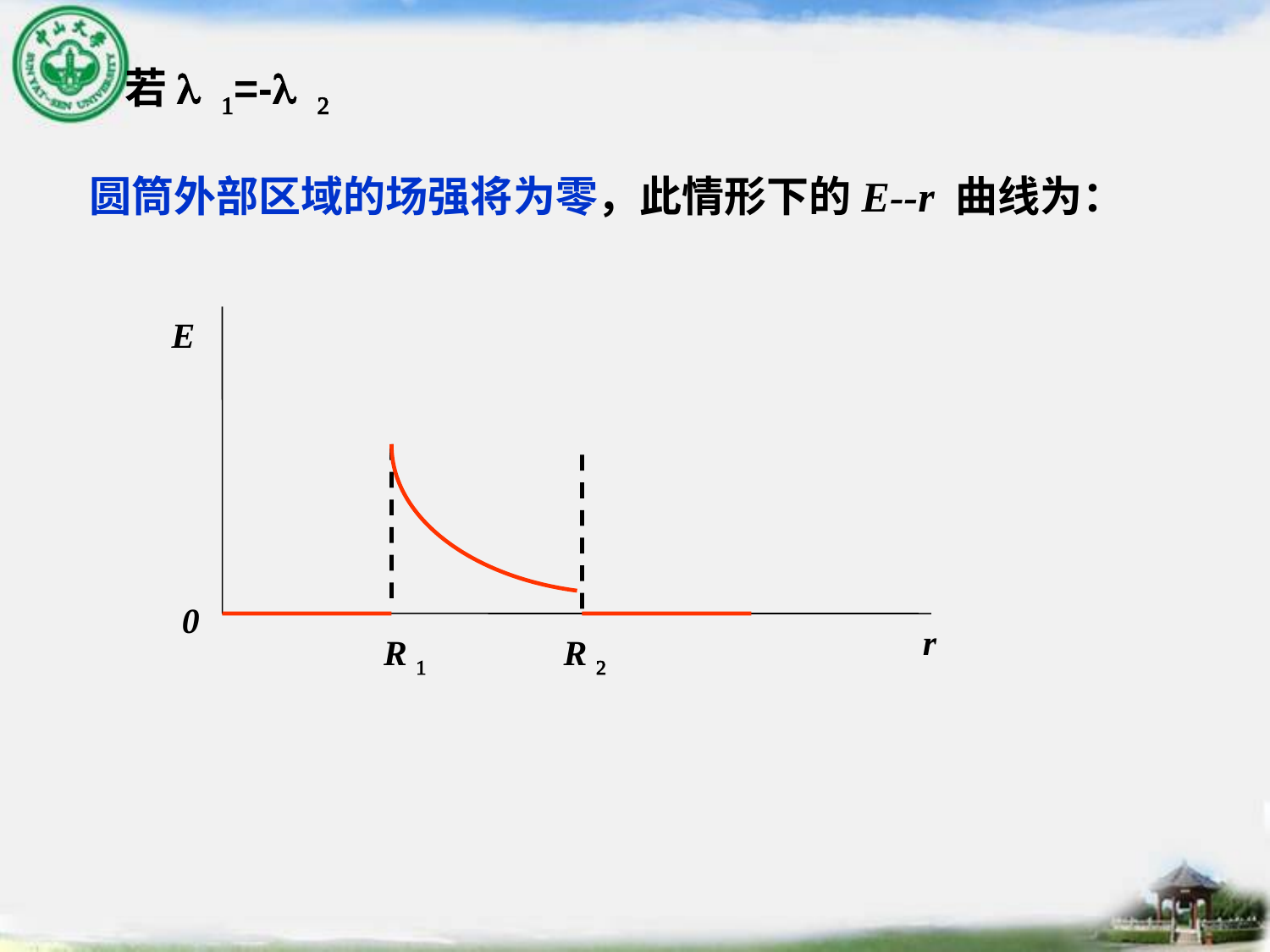

# 若λ 1=-λ 2
       圆筒外部区域的场强将为零，此情形下的E--r 曲线为：

E

0

r
R 1
R 2
22